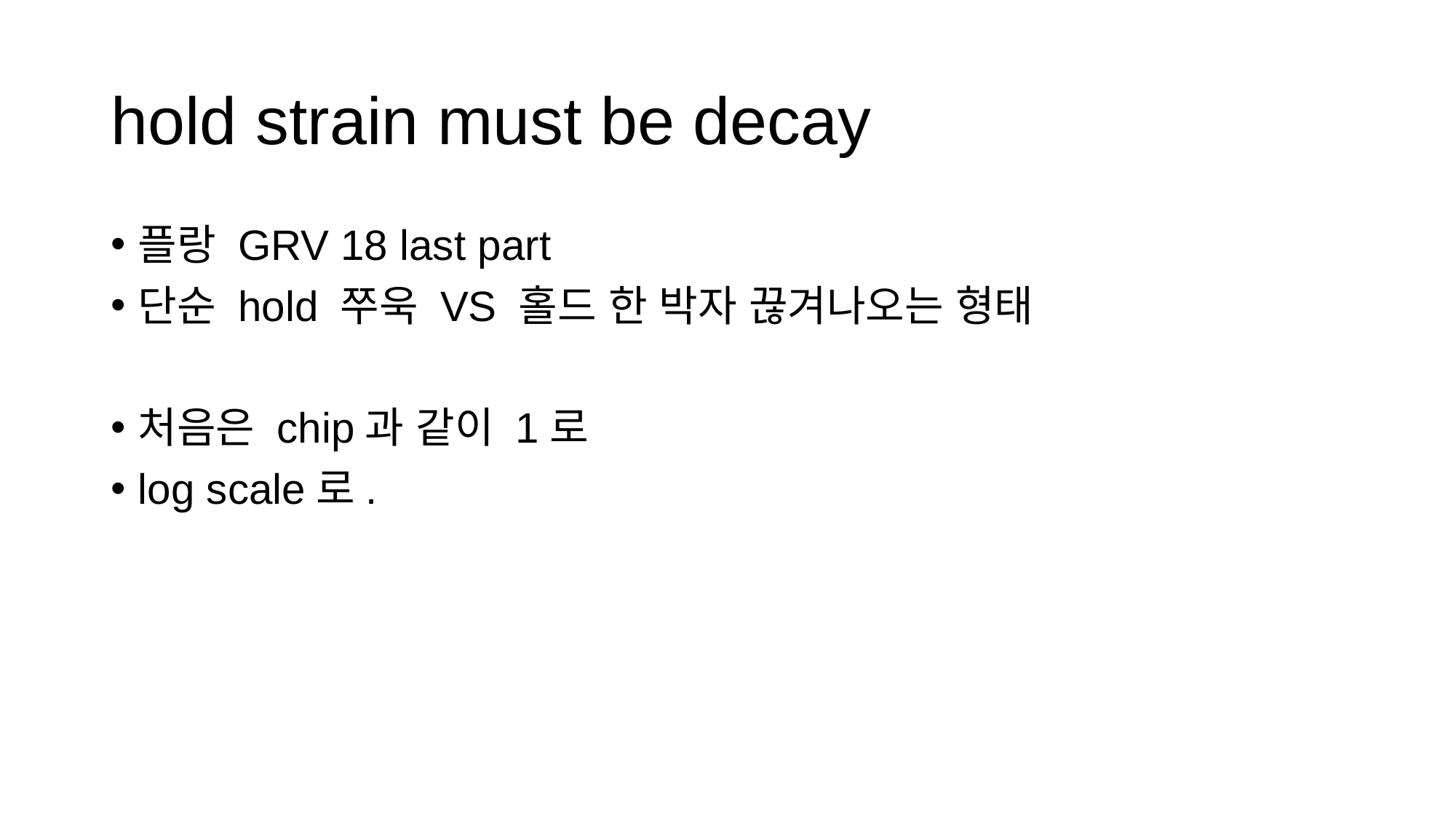

# hold strain must be decay
플랑 GRV 18 last part
단순 hold 쭈욱 VS 홀드 한 박자 끊겨나오는 형태

처음은 chip과 같이 1로
log scale로.